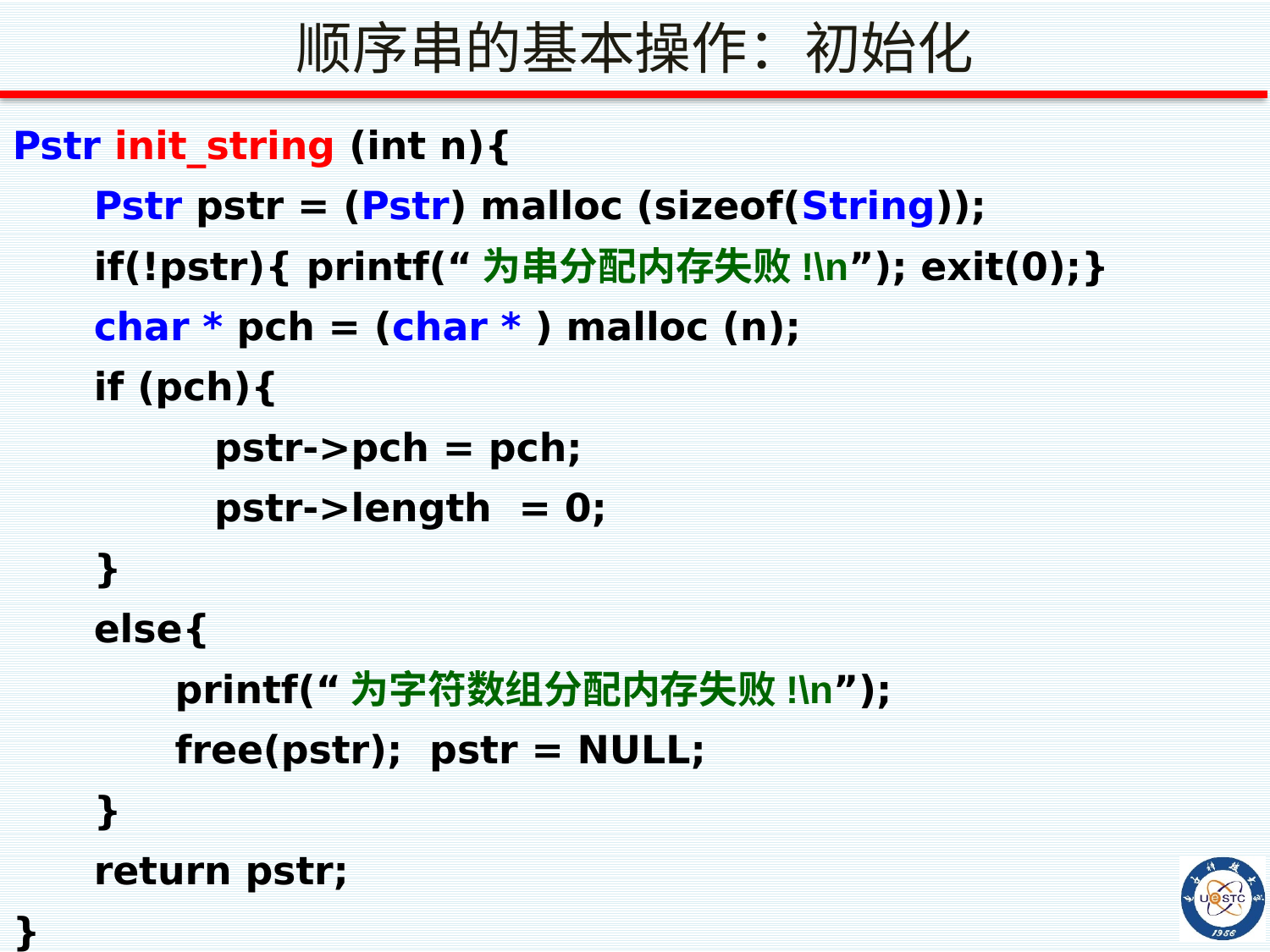

顺序串的基本操作：初始化
Pstr init_string (int n){
      Pstr pstr = (Pstr) malloc (sizeof(String));
      if(!pstr){ printf(“为串分配内存失败!\n”); exit(0);}
      char * pch = (char * ) malloc (n);
      if (pch){
		  pstr->pch = pch;
		  pstr->length  = 0;
      }
      else{
            printf(“为字符数组分配内存失败!\n”);
            free(pstr);  pstr = NULL;
      }
      return pstr;
}